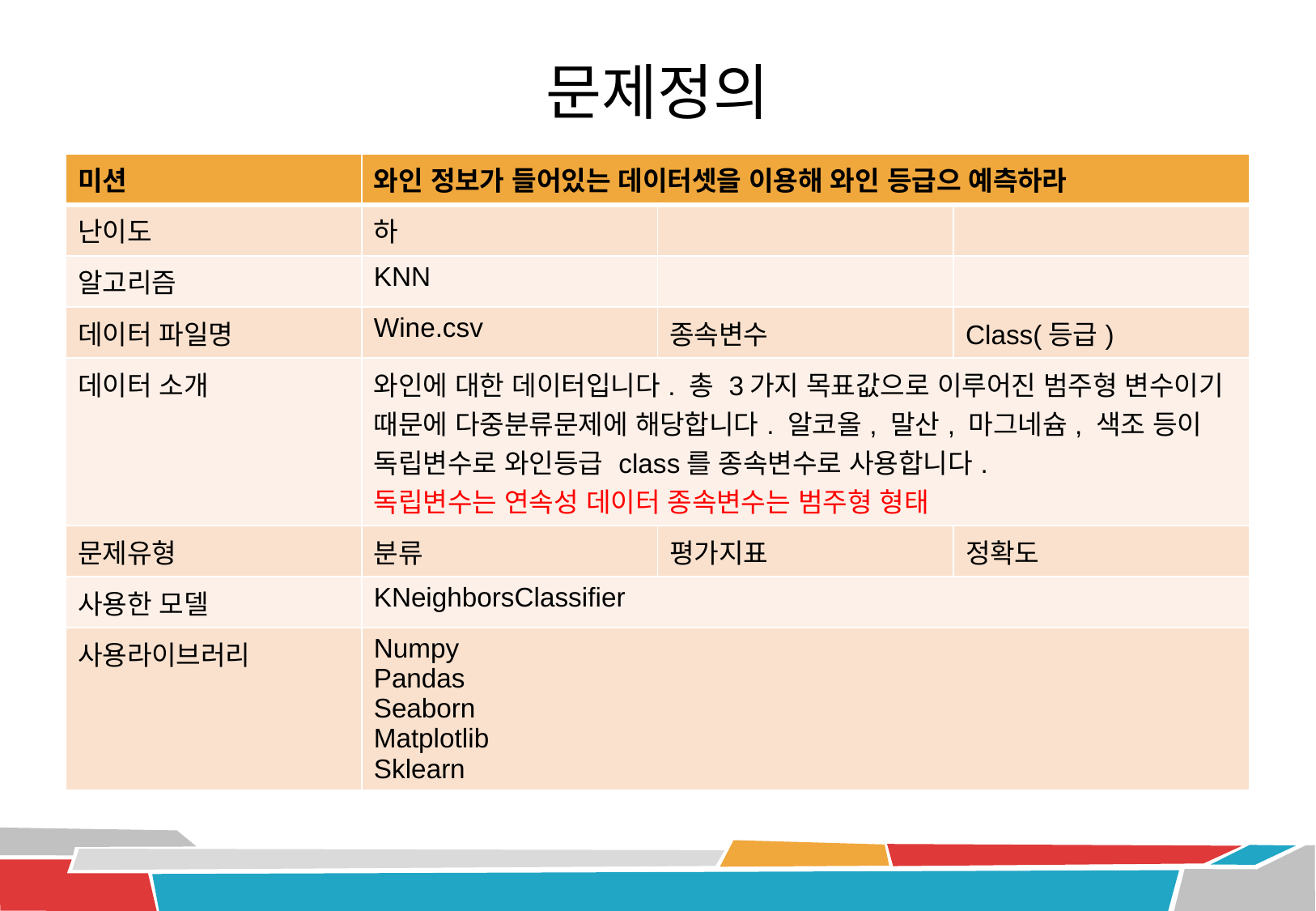

# 문제정의
| 미션 | 와인 정보가 들어있는 데이터셋을 이용해 와인 등급으 예측하라 |  |  |
| --- | --- | --- | --- |
| 난이도 | 하 |  |  |
| 알고리즘 | KNN |  |  |
| 데이터 파일명 | Wine.csv | 종속변수 | Class(등급) |
| 데이터 소개 | 와인에 대한 데이터입니다. 총 3가지 목표값으로 이루어진 범주형 변수이기 때문에 다중분류문제에 해당합니다. 알코올, 말산, 마그네슘, 색조 등이 독립변수로 와인등급 class를 종속변수로 사용합니다. 독립변수는 연속성 데이터 종속변수는 범주형 형태 |  |  |
| 문제유형 | 분류 | 평가지표 | 정확도 |
| 사용한 모델 | KNeighborsClassifier |  |  |
| 사용라이브러리 | Numpy Pandas Seaborn Matplotlib Sklearn |  |  |